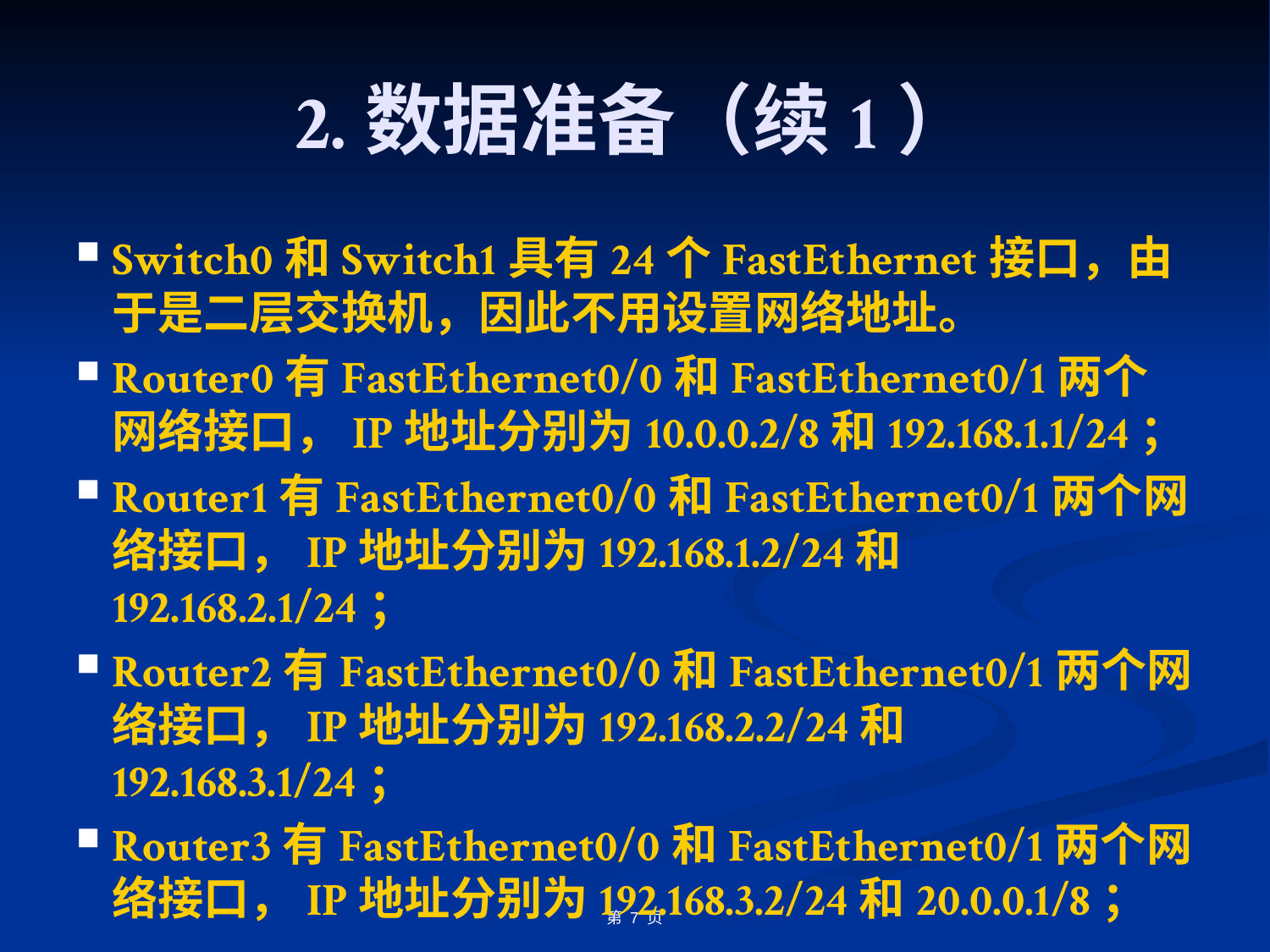

# 2.数据准备（续1）
Switch0和Switch1具有24个FastEthernet接口，由于是二层交换机，因此不用设置网络地址。
Router0有FastEthernet0/0和FastEthernet0/1两个网络接口，IP地址分别为10.0.0.2/8和192.168.1.1/24；
Router1有FastEthernet0/0和FastEthernet0/1两个网络接口，IP地址分别为192.168.1.2/24和192.168.2.1/24；
Router2有FastEthernet0/0和FastEthernet0/1两个网络接口，IP地址分别为192.168.2.2/24和192.168.3.1/24；
Router3有FastEthernet0/0和FastEthernet0/1两个网络接口，IP地址分别为192.168.3.2/24和20.0.0.1/8；

第 7 页